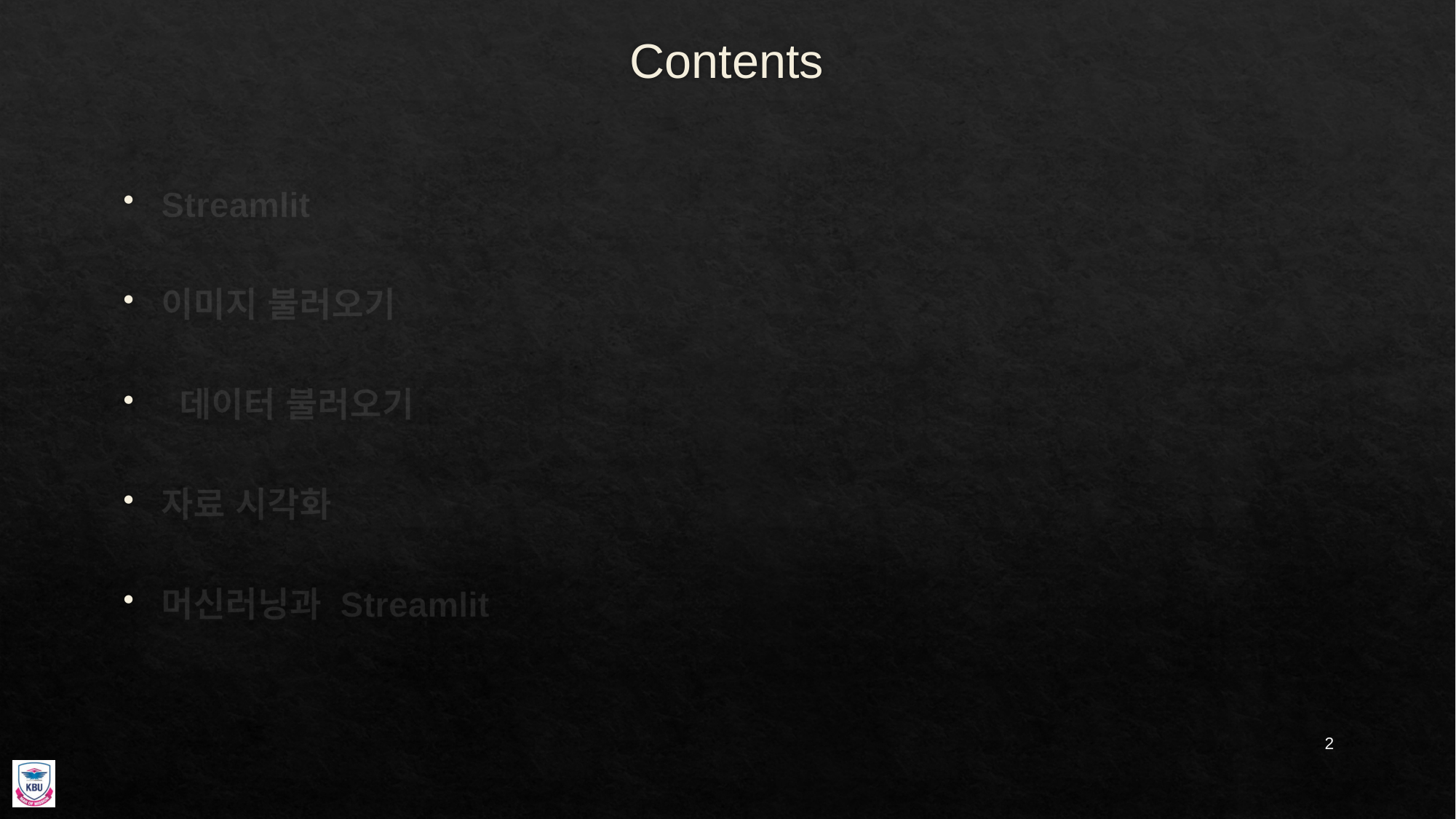

# Contents
Streamlit
이미지 불러오기
 데이터 불러오기
자료 시각화
머신러닝과 Streamlit

2